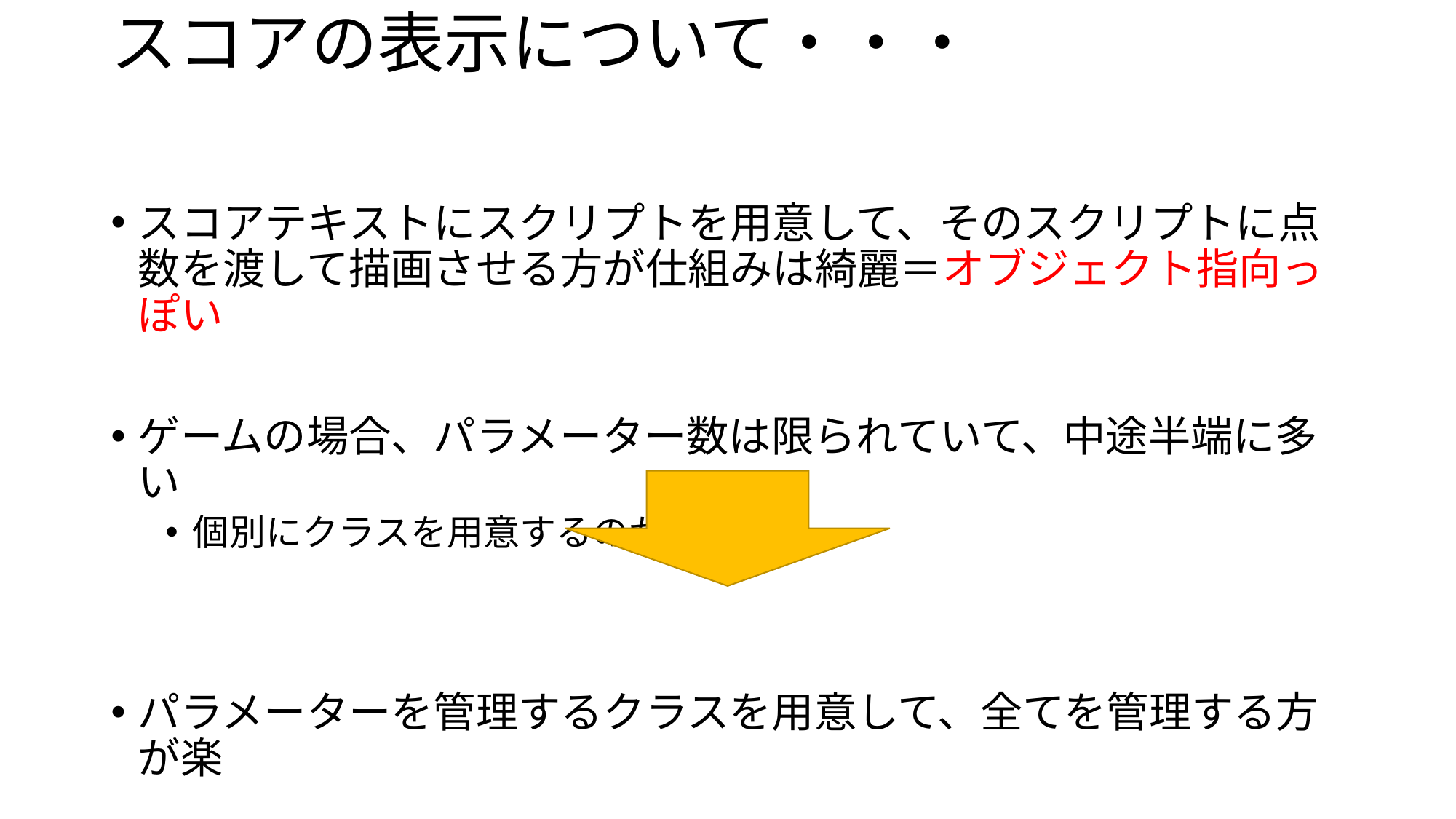

# スコアの表示について・・・
スコアテキストにスクリプトを用意して、そのスクリプトに点数を渡して描画させる方が仕組みは綺麗＝オブジェクト指向っぽい

ゲームの場合、パラメーター数は限られていて、中途半端に多い
個別にクラスを用意するのが煩わしい

パラメーターを管理するクラスを用意して、全てを管理する方が楽